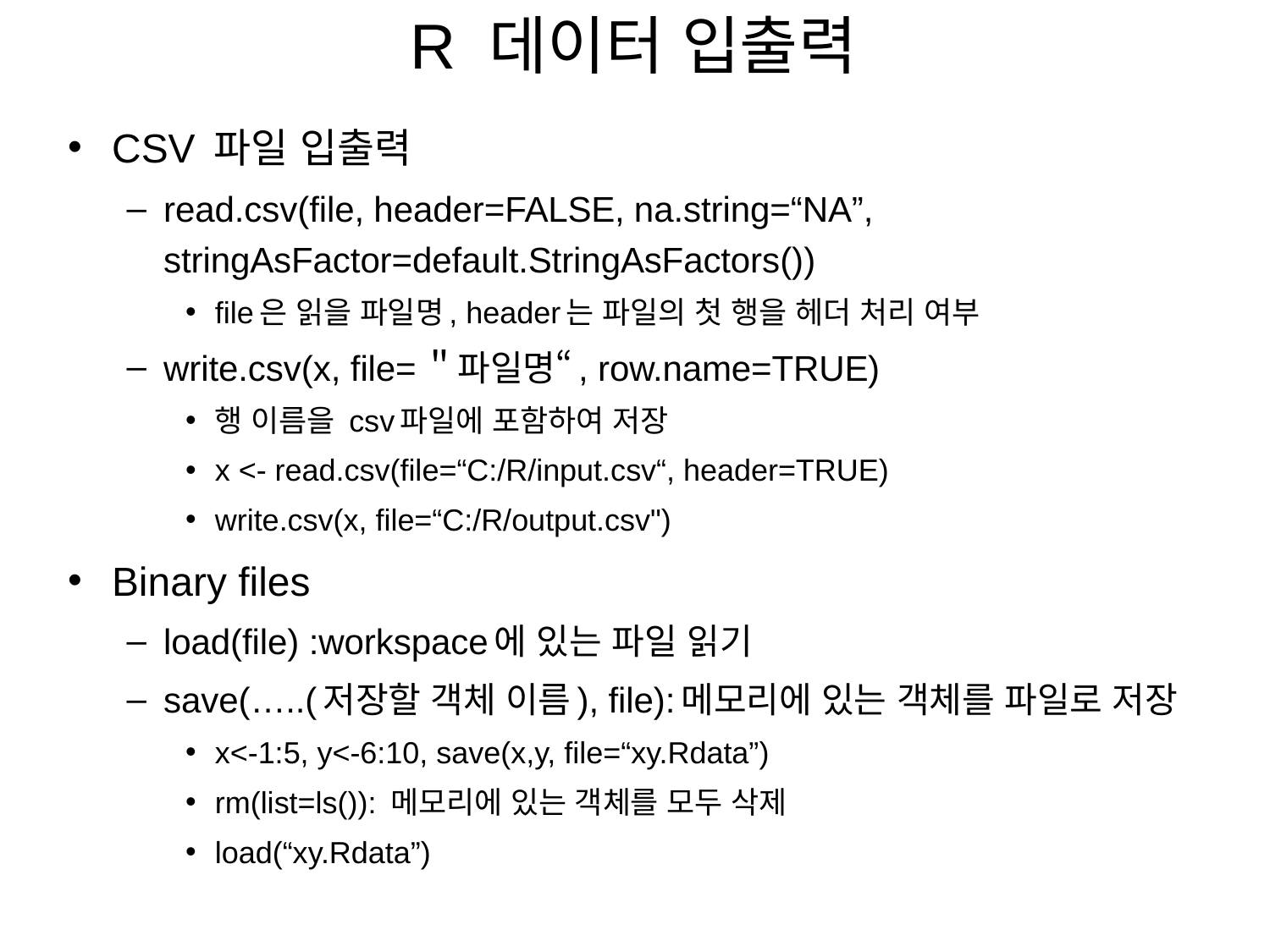

# R 데이터 입출력
CSV 파일 입출력
read.csv(file, header=FALSE, na.string=“NA”, stringAsFactor=default.StringAsFactors())
file은 읽을 파일명, header는 파일의 첫 행을 헤더 처리 여부
write.csv(x, file=＂파일명“, row.name=TRUE)
행 이름을 csv파일에 포함하여 저장
x <- read.csv(file=“C:/R/input.csv“, header=TRUE)
write.csv(x, file=“C:/R/output.csv")
Binary files
load(file) :workspace에 있는 파일 읽기
save(…..(저장할 객체 이름), file):메모리에 있는 객체를 파일로 저장
x<-1:5, y<-6:10, save(x,y, file=“xy.Rdata”)
rm(list=ls()): 메모리에 있는 객체를 모두 삭제
load(“xy.Rdata”)